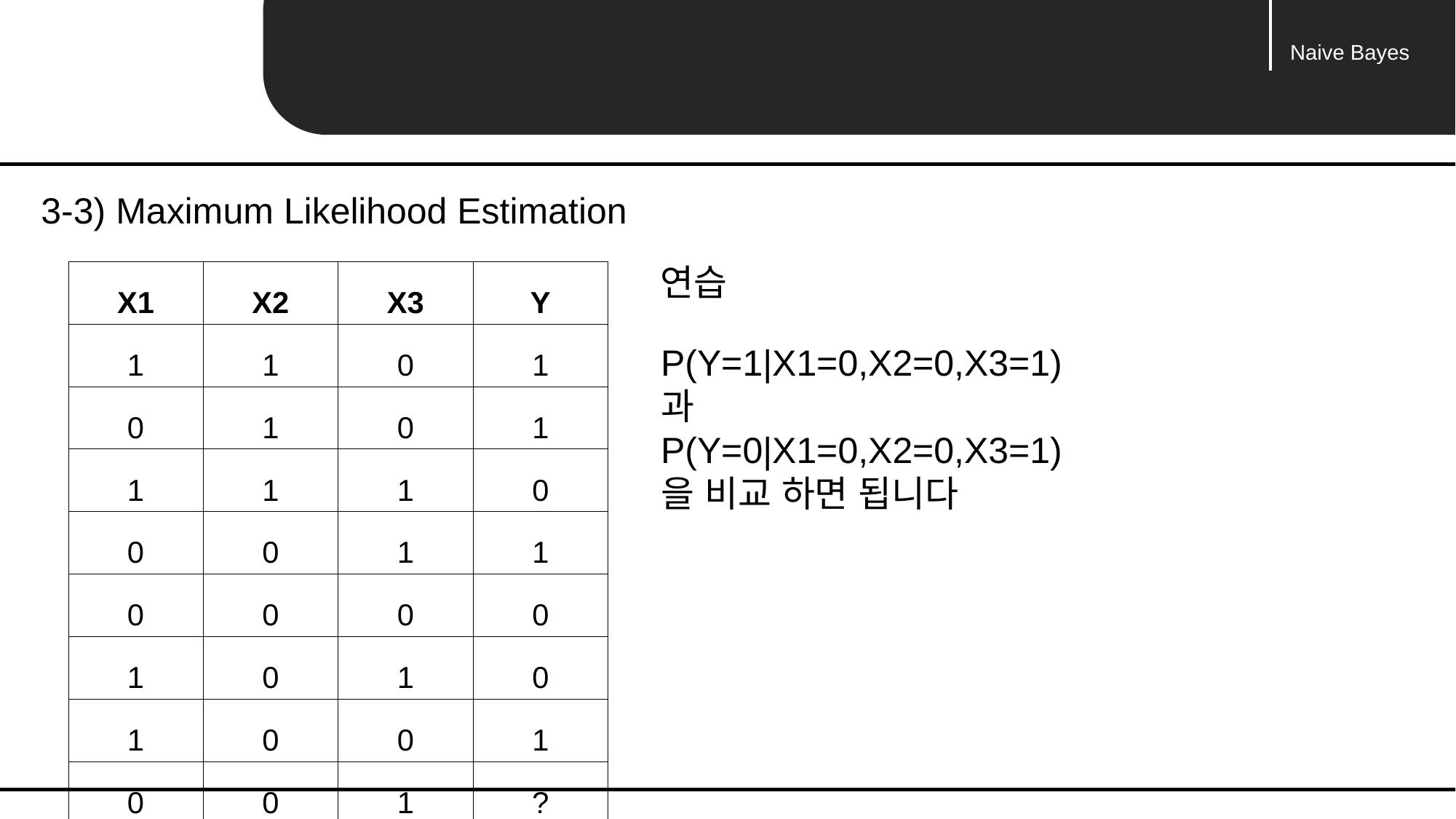

Naive Bayes

Unit  03 ㅣNaive Bayes Classification
3-3) Maximum Likelihood Estimation

연습
| X1 | X2 | X3 | Y |
| --- | --- | --- | --- |
| 1 | 1 | 0 | 1 |
| 0 | 1 | 0 | 1 |
| 1 | 1 | 1 | 0 |
| 0 | 0 | 1 | 1 |
| 0 | 0 | 0 | 0 |
| 1 | 0 | 1 | 0 |
| 1 | 0 | 0 | 1 |
| 0 | 0 | 1 | ? |
P(Y=1|X1=0,X2=0,X3=1)
과
P(Y=0|X1=0,X2=0,X3=1)
을 비교 하면 됩니다